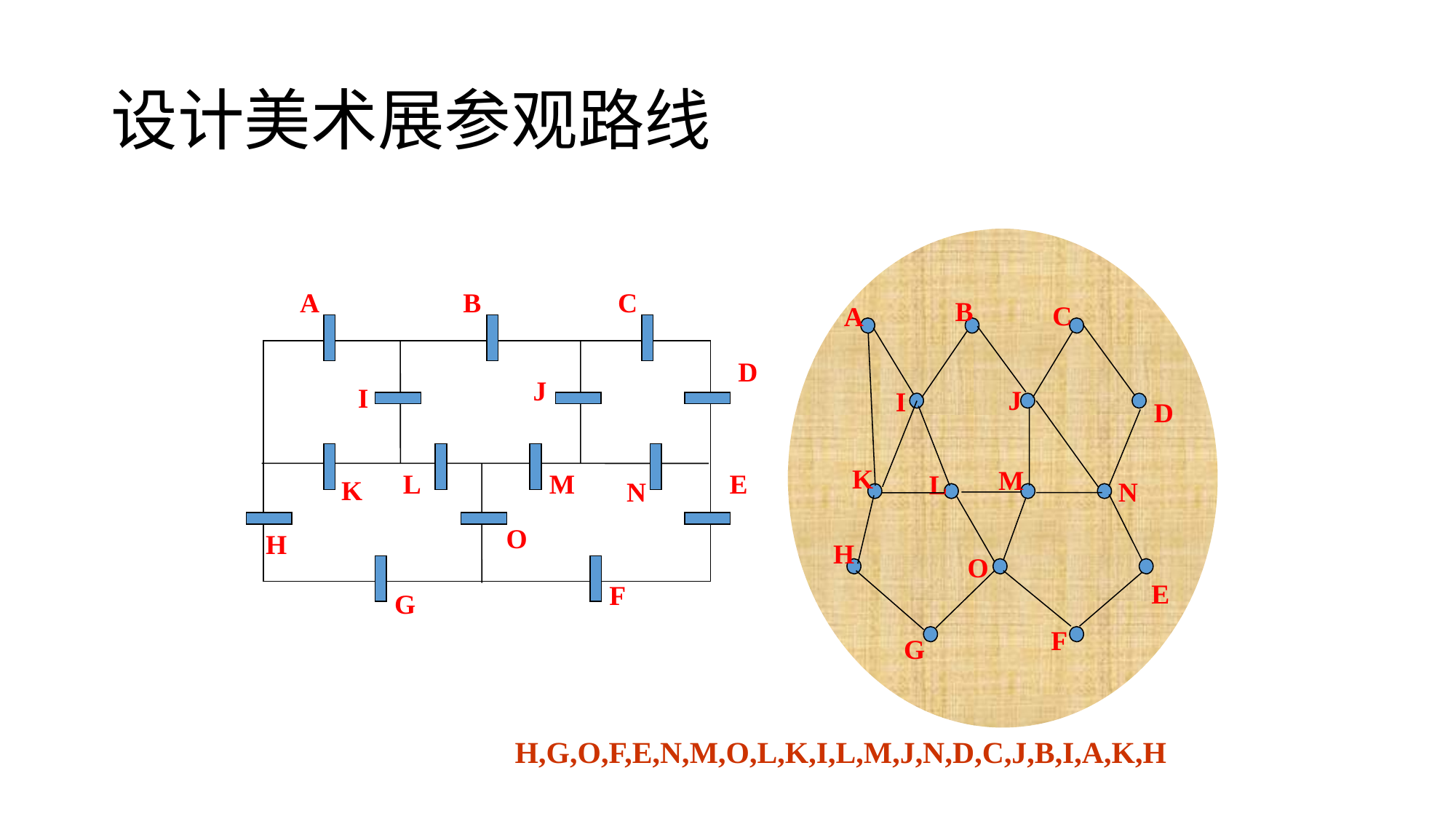

# 设计美术展参观路线

B
C
A

J
I
D

K
M
L
N

H
O

E

F

G
A
B
C
D
J
I
L
M
E
K
N
O
H
F
G

H,G,O,F,E,N,M,O,L,K,I,L,M,J,N,D,C,J,B,I,A,K,H